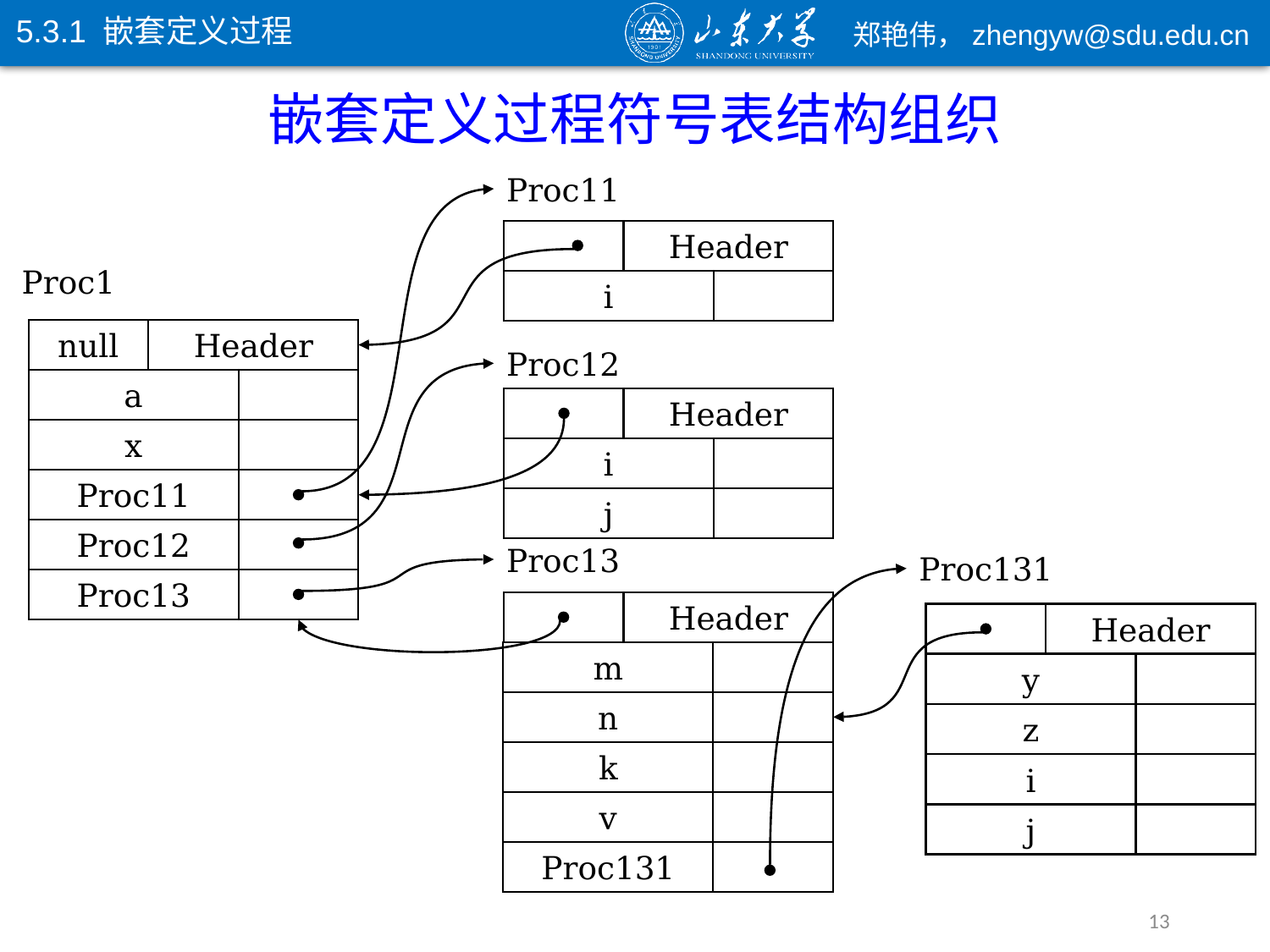

5.3.1 嵌套定义过程
嵌套定义过程符号表结构组织
Proc11

Header

Proc1
i

null
Header
Proc12
a

Header

x

i

Proc11

j

Proc12

Proc13

Proc131
Proc13

Header

Header

m

y

n

z

k

i

v

j

Proc131

13